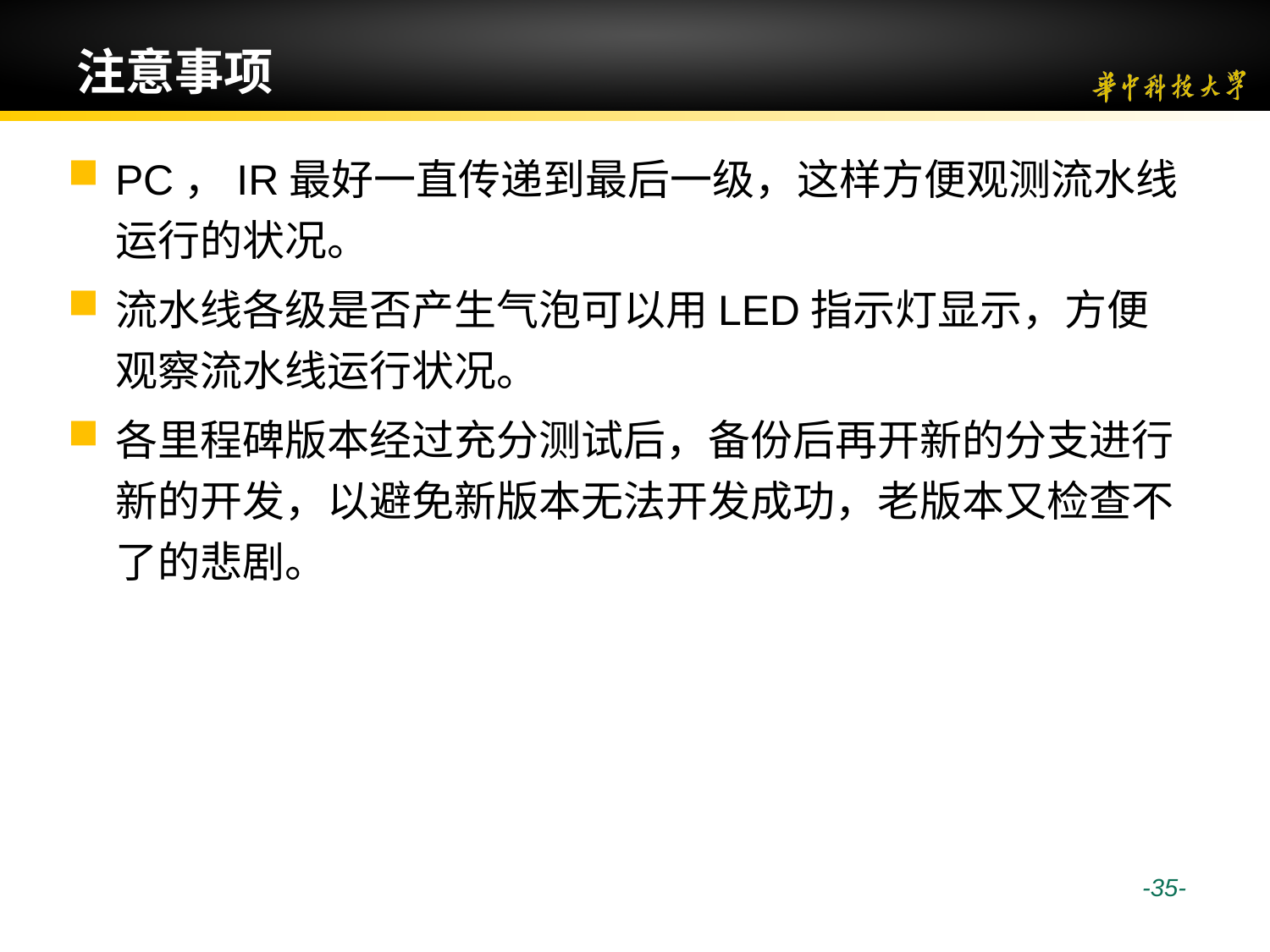

# 注意事项
PC，IR最好一直传递到最后一级，这样方便观测流水线运行的状况。
流水线各级是否产生气泡可以用LED指示灯显示，方便观察流水线运行状况。
各里程碑版本经过充分测试后，备份后再开新的分支进行新的开发，以避免新版本无法开发成功，老版本又检查不了的悲剧。

 -35-